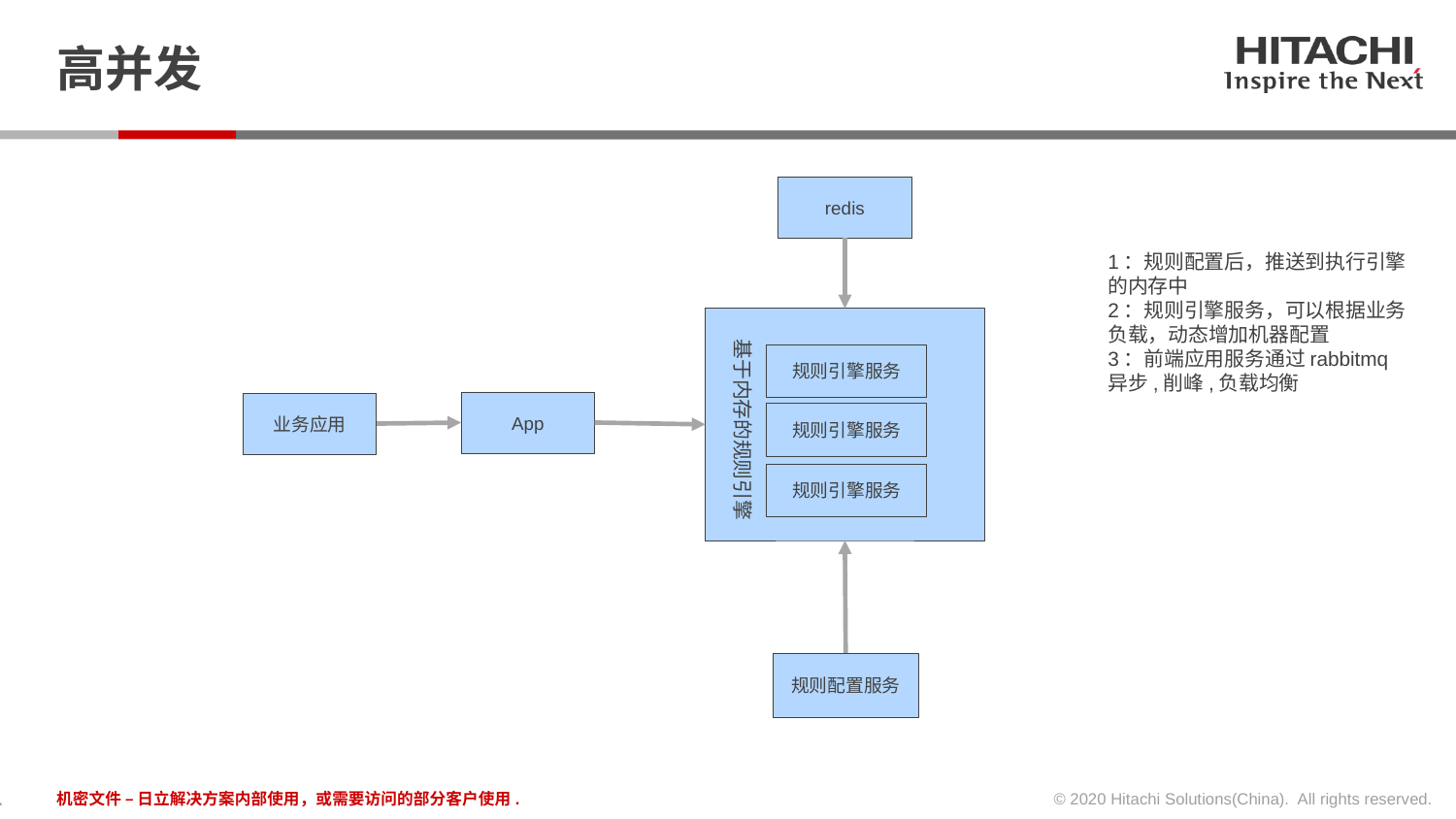

# 高并发
redis
1：规则配置后，推送到执行引擎
的内存中
2：规则引擎服务，可以根据业务
负载，动态增加机器配置
3：前端应用服务通过rabbitmq
异步,削峰,负载均衡

基于内存的规则引擎
规则引擎服务
App
业务应用
规则引擎服务
规则引擎服务
规则配置服务